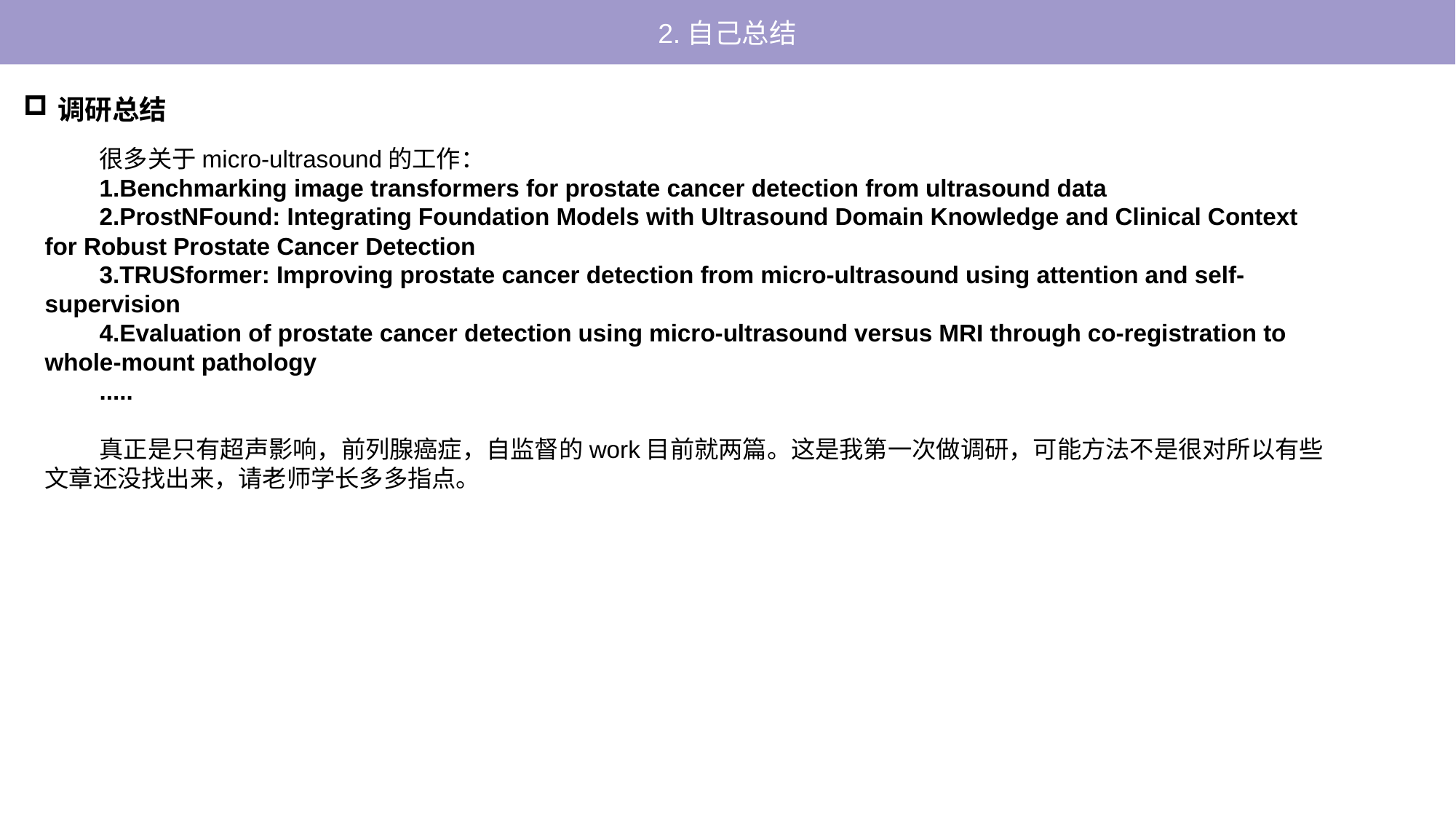

2.自己总结
调研总结
很多关于micro-ultrasound的工作：
1.Benchmarking image transformers for prostate cancer detection from ultrasound data
2.ProstNFound: Integrating Foundation Models with Ultrasound Domain Knowledge and Clinical Context for Robust Prostate Cancer Detection
3.TRUSformer: Improving prostate cancer detection from micro-ultrasound using attention and self-supervision
4.Evaluation of prostate cancer detection using micro-ultrasound versus MRI through co-registration to whole-mount pathology
.....

真正是只有超声影响，前列腺癌症，自监督的work目前就两篇。这是我第一次做调研，可能方法不是很对所以有些文章还没找出来，请老师学长多多指点。